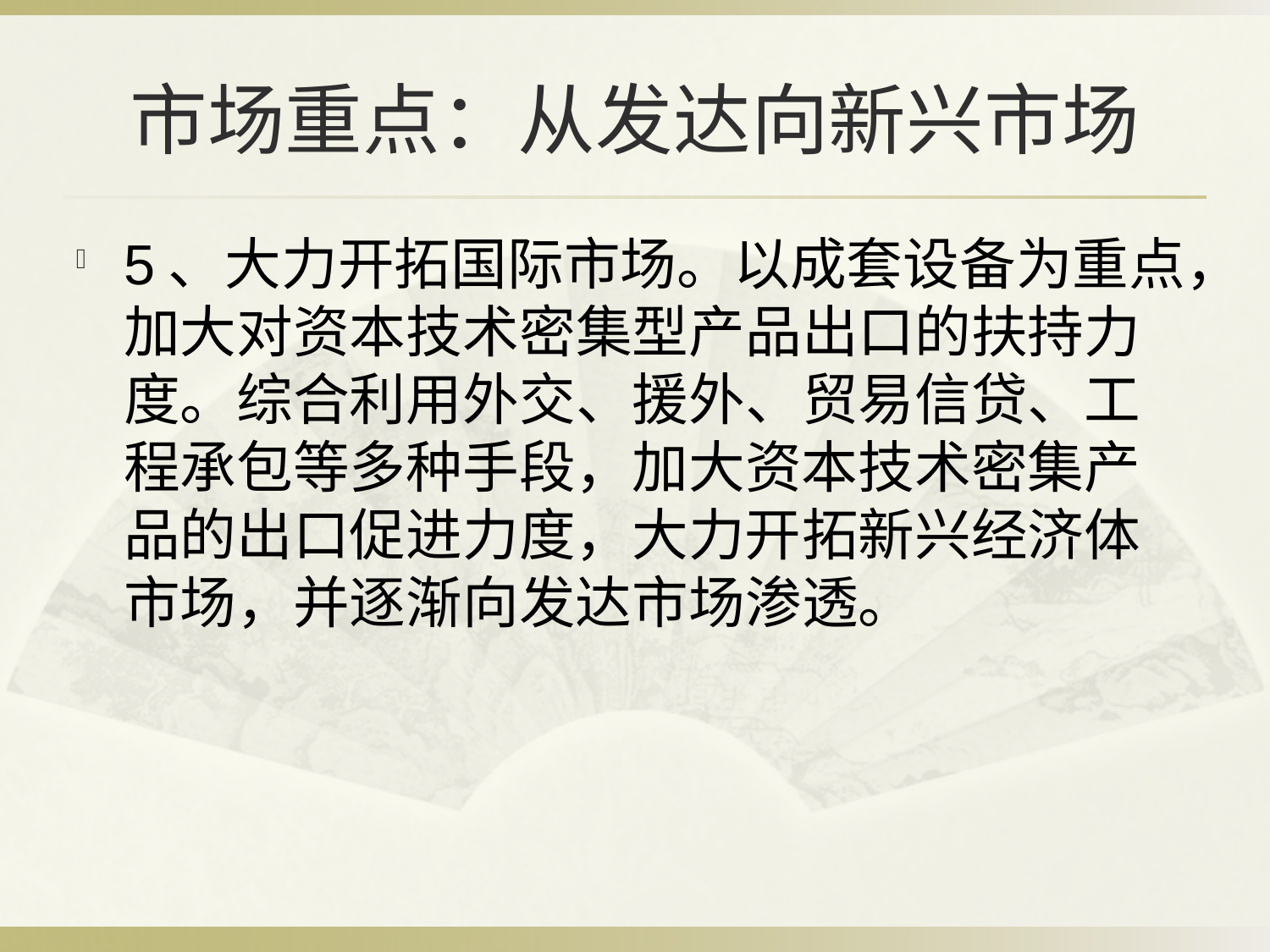

# 市场重点：从发达向新兴市场
5、大力开拓国际市场。以成套设备为重点，加大对资本技术密集型产品出口的扶持力度。综合利用外交、援外、贸易信贷、工程承包等多种手段，加大资本技术密集产品的出口促进力度，大力开拓新兴经济体市场，并逐渐向发达市场渗透。